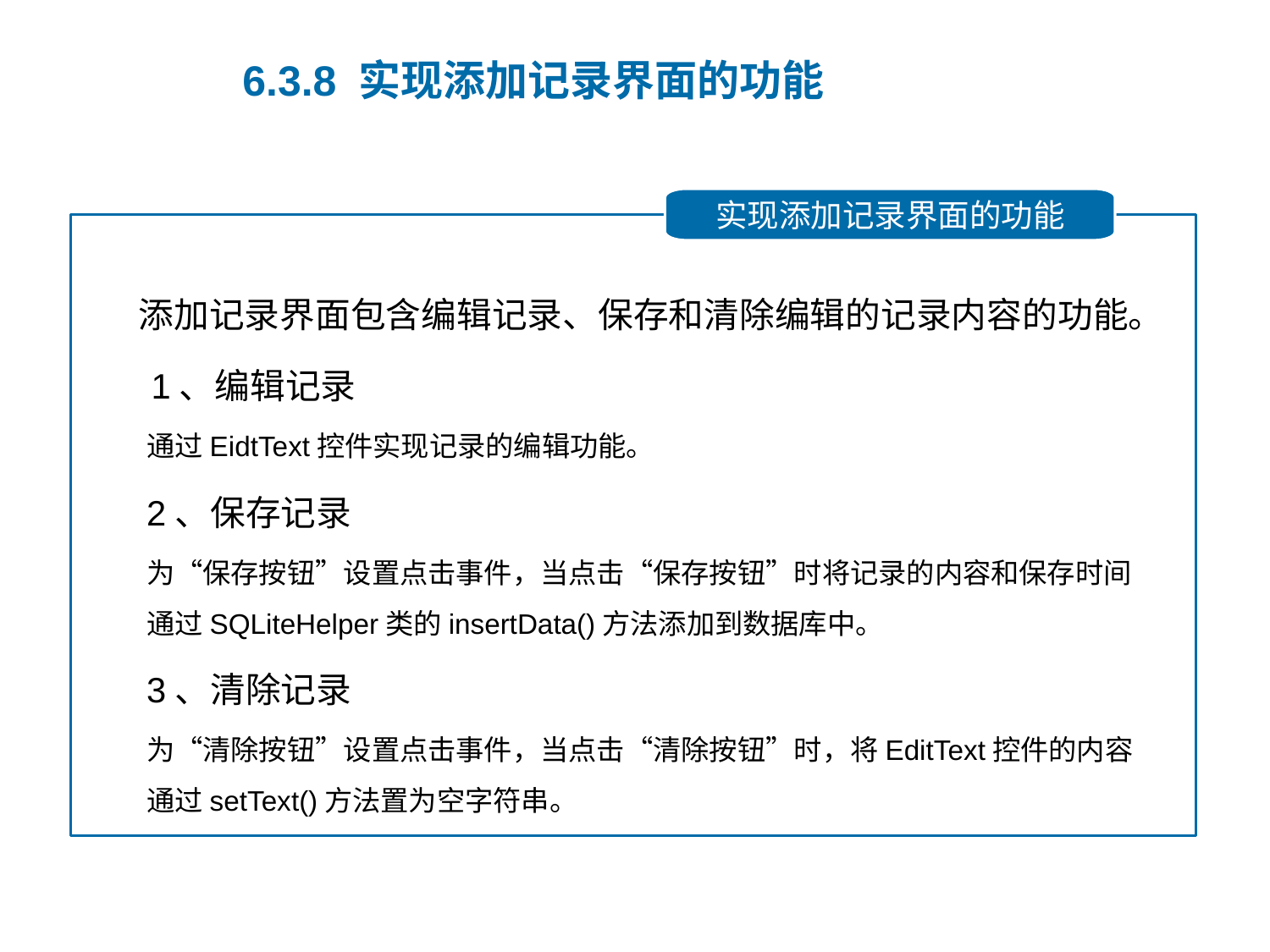

6.3.8 实现添加记录界面的功能
实现添加记录界面的功能

      添加记录界面包含编辑记录、保存和清除编辑的记录内容的功能。
       1、编辑记录
通过EidtText控件实现记录的编辑功能。
2、保存记录
为“保存按钮”设置点击事件，当点击“保存按钮”时将记录的内容和保存时间通过SQLiteHelper类的insertData()方法添加到数据库中。
3、清除记录
为“清除按钮”设置点击事件，当点击“清除按钮”时，将EditText控件的内容通过setText()方法置为空字符串。